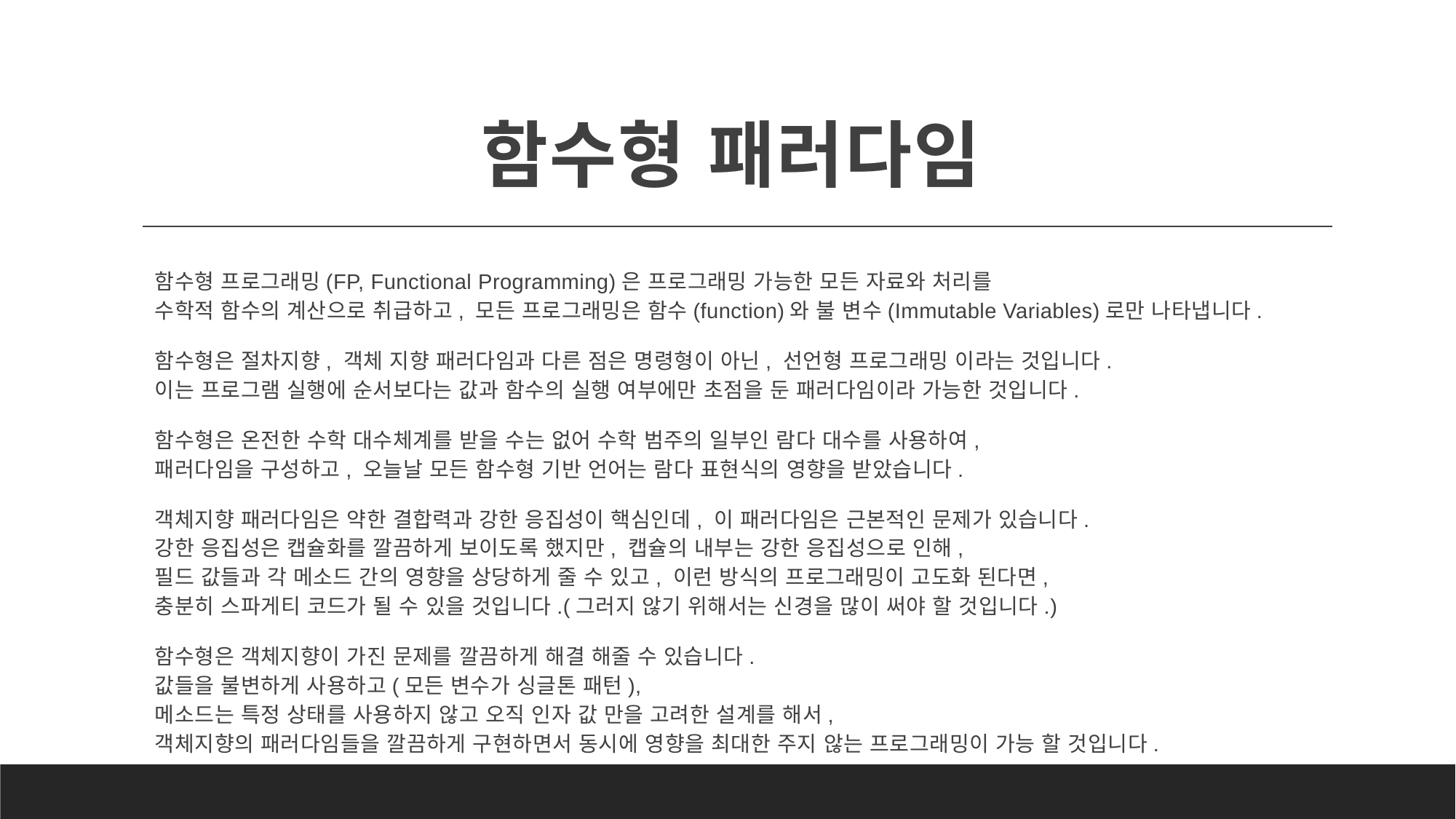

# 함수형 패러다임
함수형 프로그래밍(FP, Functional Programming)은 프로그래밍 가능한 모든 자료와 처리를
수학적 함수의 계산으로 취급하고, 모든 프로그래밍은 함수(function)와 불 변수(Immutable Variables)로만 나타냅니다.
함수형은 절차지향, 객체 지향 패러다임과 다른 점은 명령형이 아닌, 선언형 프로그래밍 이라는 것입니다.
이는 프로그램 실행에 순서보다는 값과 함수의 실행 여부에만 초점을 둔 패러다임이라 가능한 것입니다.
함수형은 온전한 수학 대수체계를 받을 수는 없어 수학 범주의 일부인 람다 대수를 사용하여,
패러다임을 구성하고, 오늘날 모든 함수형 기반 언어는 람다 표현식의 영향을 받았습니다.
객체지향 패러다임은 약한 결합력과 강한 응집성이 핵심인데, 이 패러다임은 근본적인 문제가 있습니다.
강한 응집성은 캡슐화를 깔끔하게 보이도록 했지만, 캡슐의 내부는 강한 응집성으로 인해,
필드 값들과 각 메소드 간의 영향을 상당하게 줄 수 있고, 이런 방식의 프로그래밍이 고도화 된다면,
충분히 스파게티 코드가 될 수 있을 것입니다.(그러지 않기 위해서는 신경을 많이 써야 할 것입니다.)
함수형은 객체지향이 가진 문제를 깔끔하게 해결 해줄 수 있습니다.
값들을 불변하게 사용하고(모든 변수가 싱글톤 패턴),
메소드는 특정 상태를 사용하지 않고 오직 인자 값 만을 고려한 설계를 해서,
객체지향의 패러다임들을 깔끔하게 구현하면서 동시에 영향을 최대한 주지 않는 프로그래밍이 가능 할 것입니다.